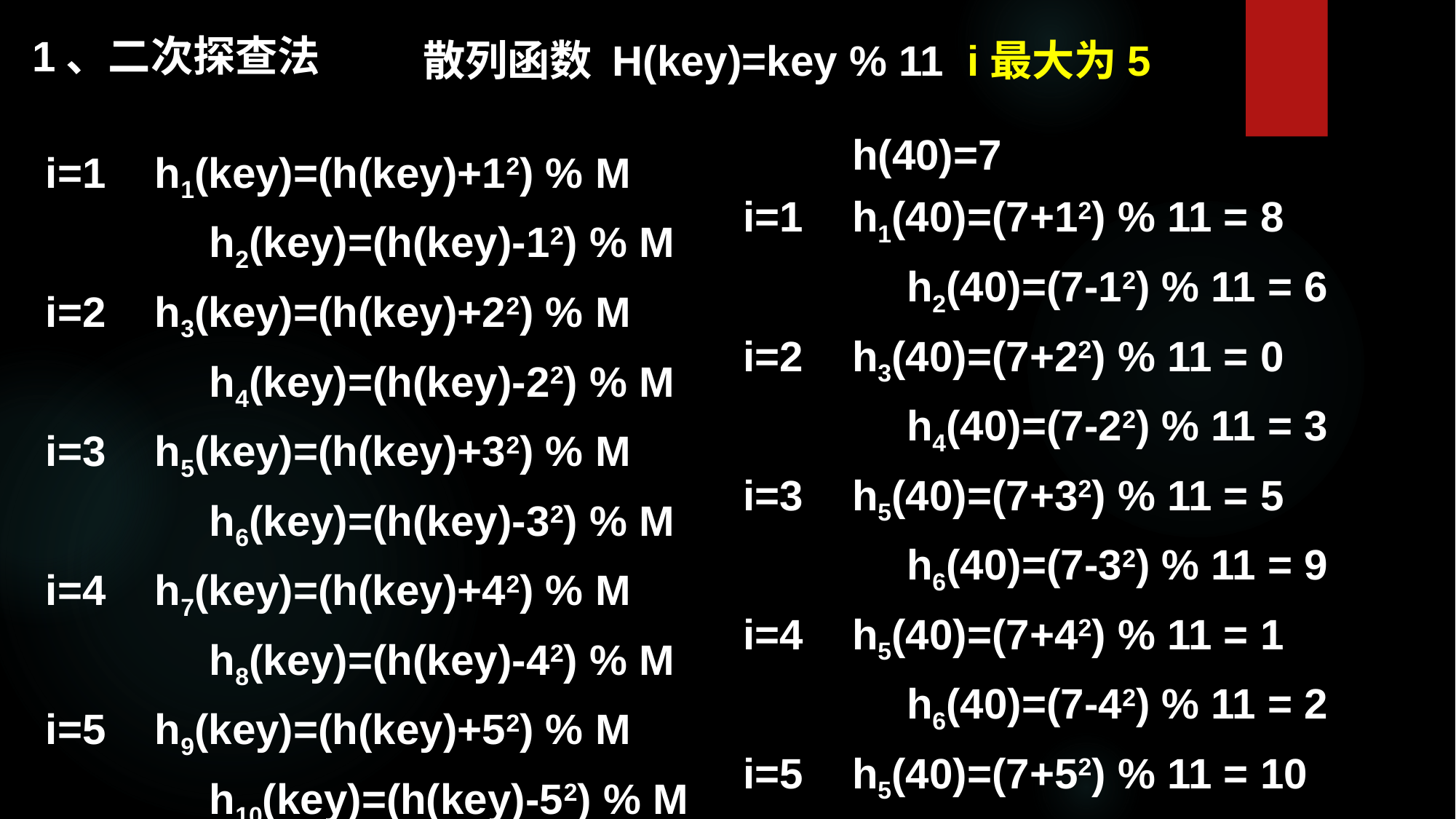

1、二次探查法
散列函数 H(key)=key % 11  i最大为5
	h(40)=7
i=1	h1(40)=(7+12) % 11 = 8
	h2(40)=(7-12) % 11 = 6
i=2	h3(40)=(7+22) % 11 = 0
	h4(40)=(7-22) % 11 = 3
i=3	h5(40)=(7+32) % 11 = 5
	h6(40)=(7-32) % 11 = 9
i=4	h5(40)=(7+42) % 11 = 1
	h6(40)=(7-42) % 11 = 2
i=5	h5(40)=(7+52) % 11 = 10
	h6(40)=(7-52) % 11 = 4
i=1	h1(key)=(h(key)+12) % M
	h2(key)=(h(key)-12) % M
i=2	h3(key)=(h(key)+22) % M
	h4(key)=(h(key)-22) % M
i=3	h5(key)=(h(key)+32) % M
	h6(key)=(h(key)-32) % M
i=4	h7(key)=(h(key)+42) % M
	h8(key)=(h(key)-42) % M
i=5	h9(key)=(h(key)+52) % M
	h10(key)=(h(key)-52) % M